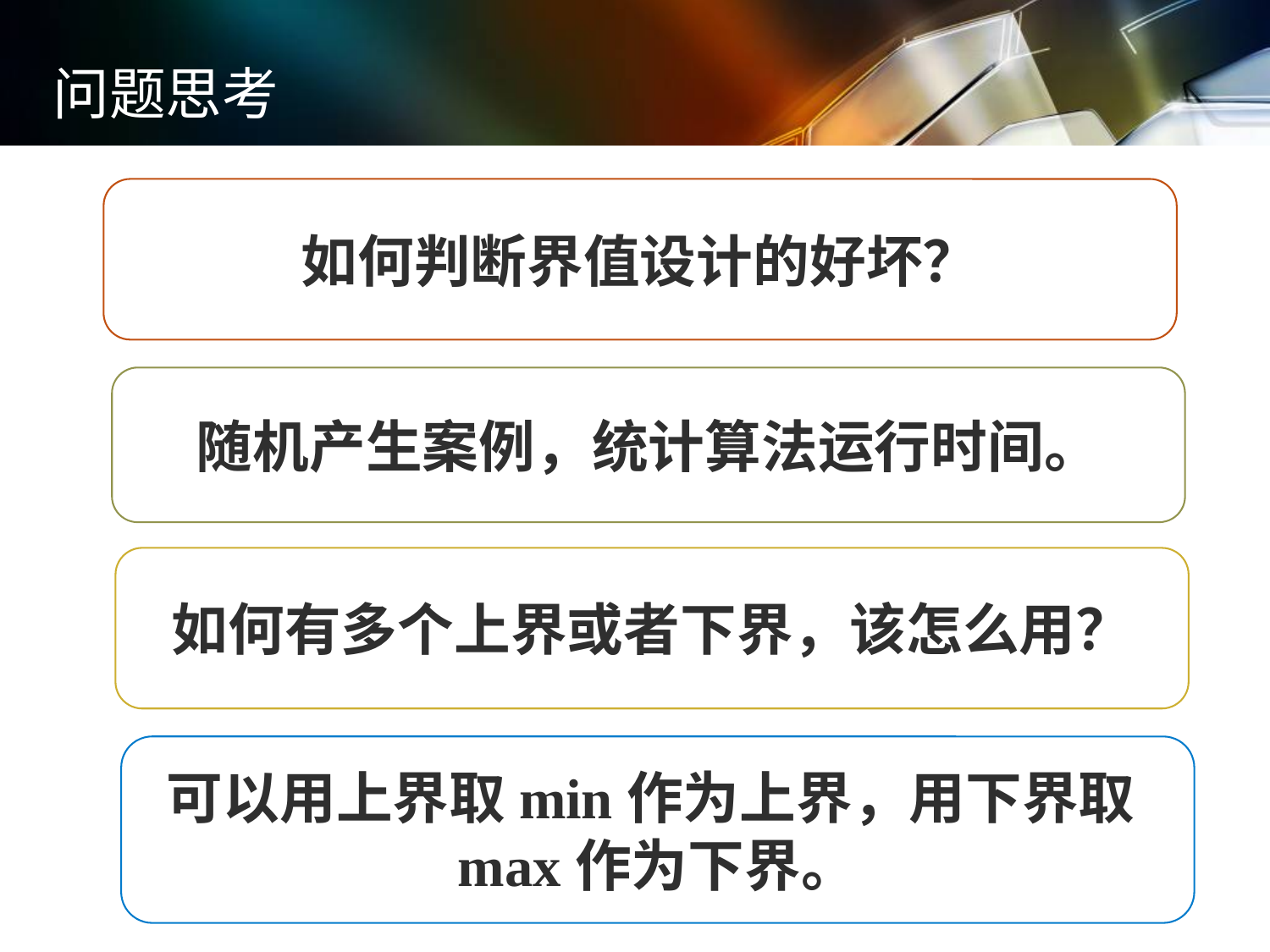

问题思考
如何判断界值设计的好坏？
随机产生案例，统计算法运行时间。
如何有多个上界或者下界，该怎么用？
可以用上界取min作为上界，用下界取max作为下界。